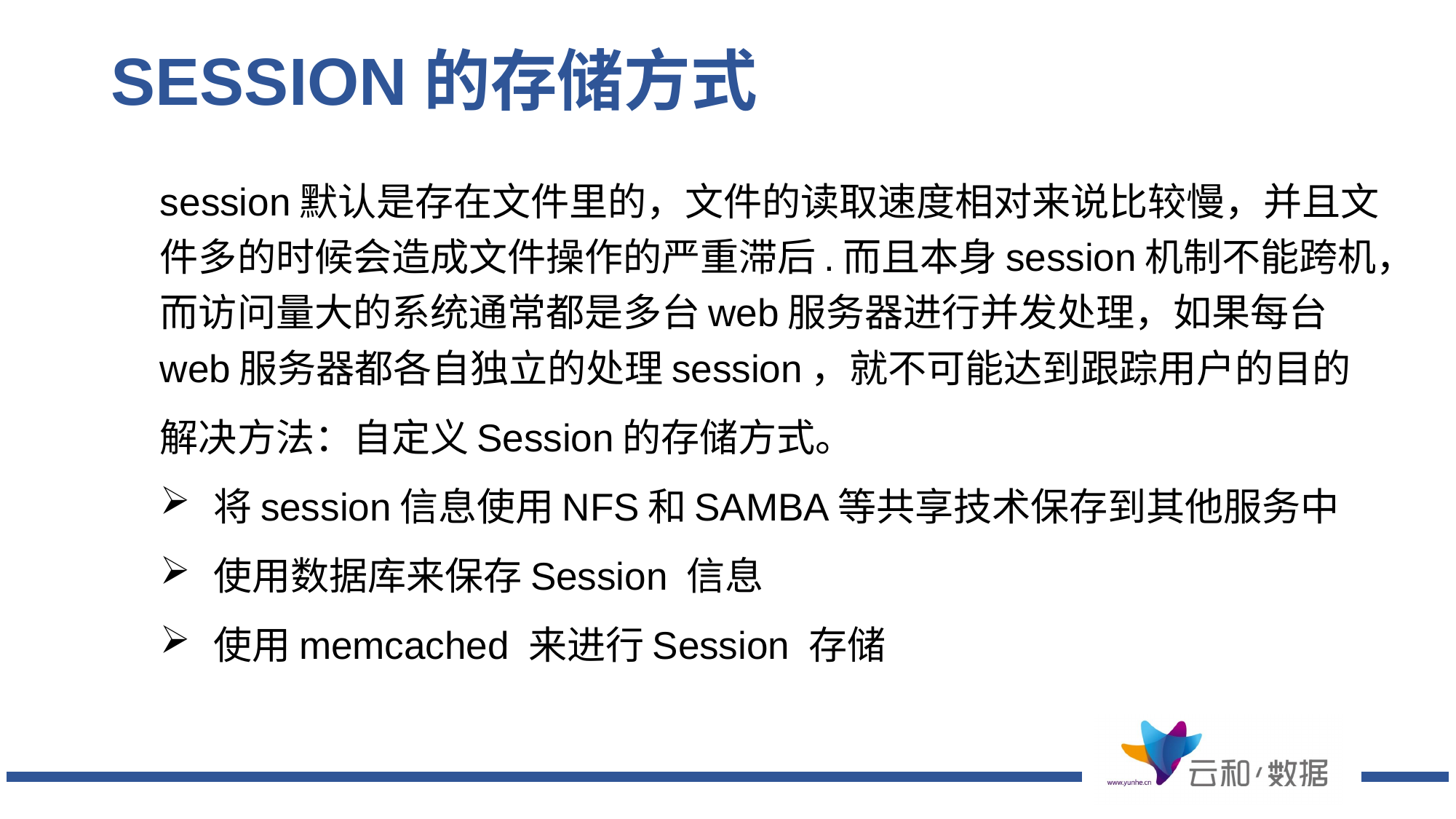

# SESSION的存储方式
session默认是存在文件里的，文件的读取速度相对来说比较慢，并且文件多的时候会造成文件操作的严重滞后.而且本身session机制不能跨机，而访问量大的系统通常都是多台web服务器进行并发处理，如果每台web服务器都各自独立的处理session，就不可能达到跟踪用户的目的
解决方法：自定义Session的存储方式。
将session信息使用NFS和SAMBA等共享技术保存到其他服务中
使用数据库来保存Session 信息
使用memcached 来进行Session 存储